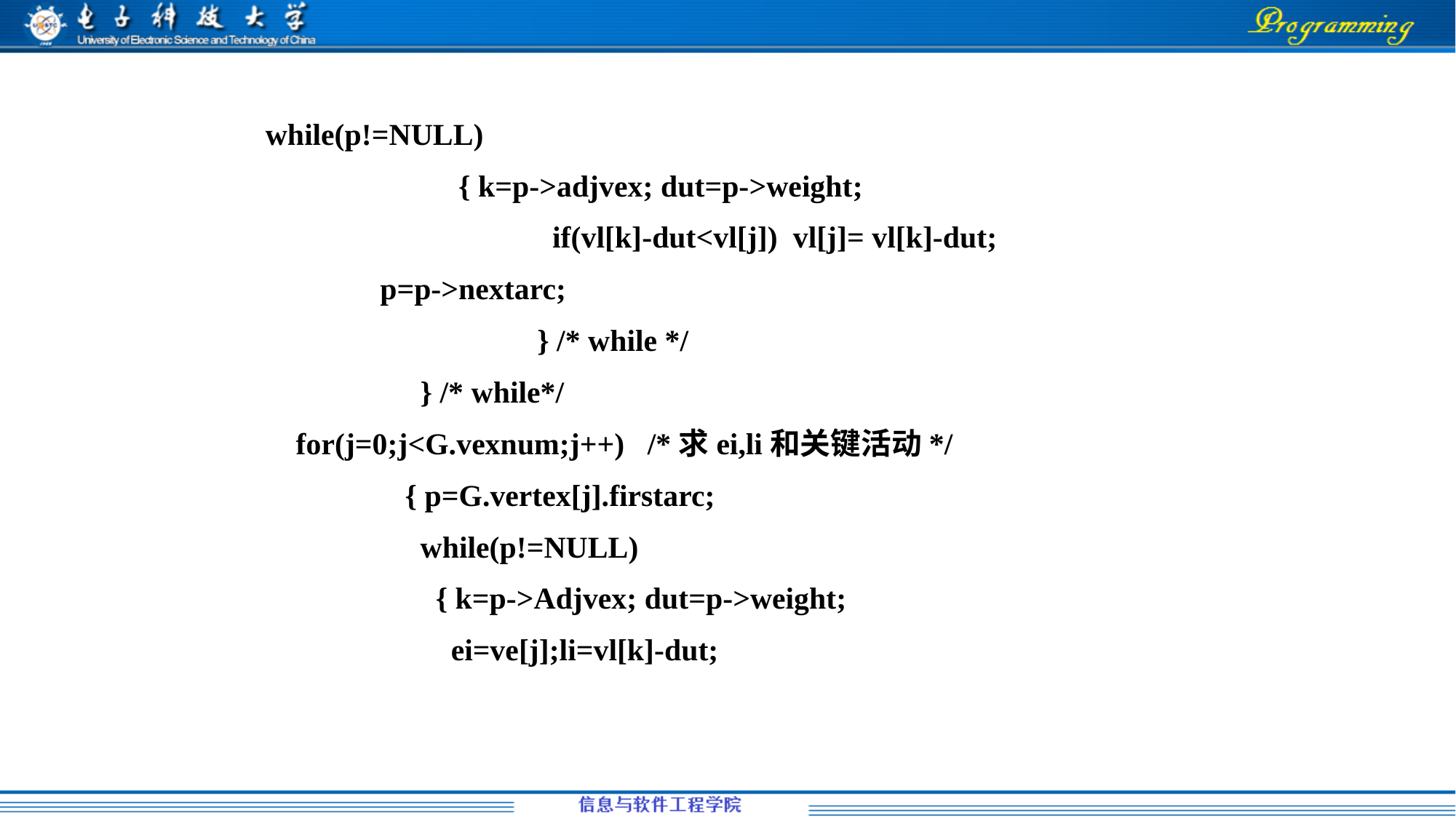

while(p!=NULL)
	           { k=p->adjvex; dut=p->weight;
		         if(vl[k]-dut<vl[j])  vl[j]= vl[k]-dut;
               p=p->nextarc;
		       } /* while */
	      } /* while*/
    for(j=0;j<G.vexnum;j++)   /*求ei,li和关键活动*/
	    { p=G.vertex[j].firstarc;
	      while(p!=NULL)
	        { k=p->Adjvex; dut=p->weight;
	          ei=ve[j];li=vl[k]-dut;